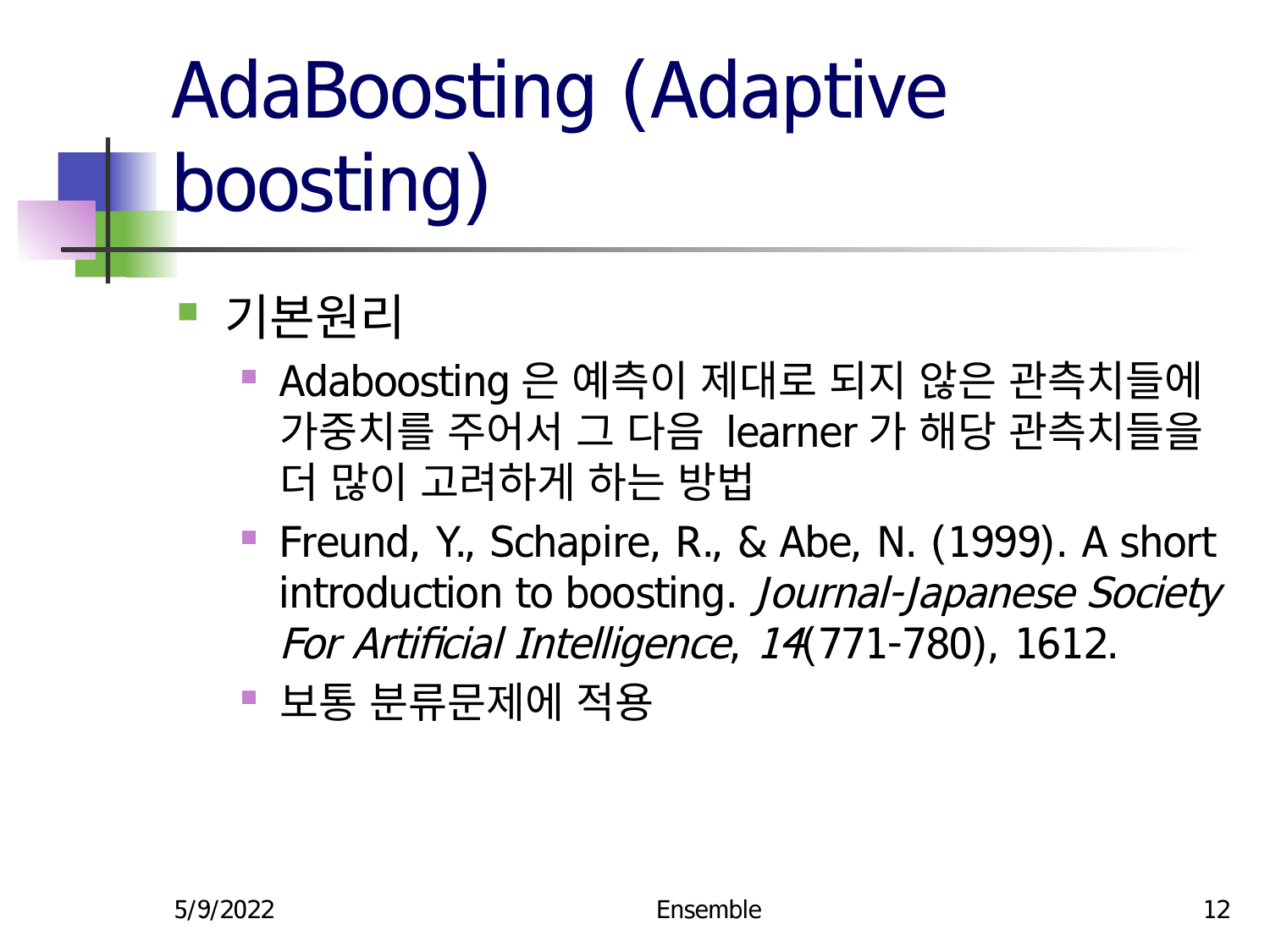

# AdaBoosting (Adaptive boosting)
기본원리
Adaboosting은 예측이 제대로 되지 않은 관측치들에 가중치를 주어서 그 다음 learner가 해당 관측치들을 더 많이 고려하게 하는 방법
Freund, Y., Schapire, R., & Abe, N. (1999). A short introduction to boosting. Journal-Japanese Society For Artificial Intelligence, 14(771-780), 1612.
보통 분류문제에 적용
5/9/2022
Ensemble
12